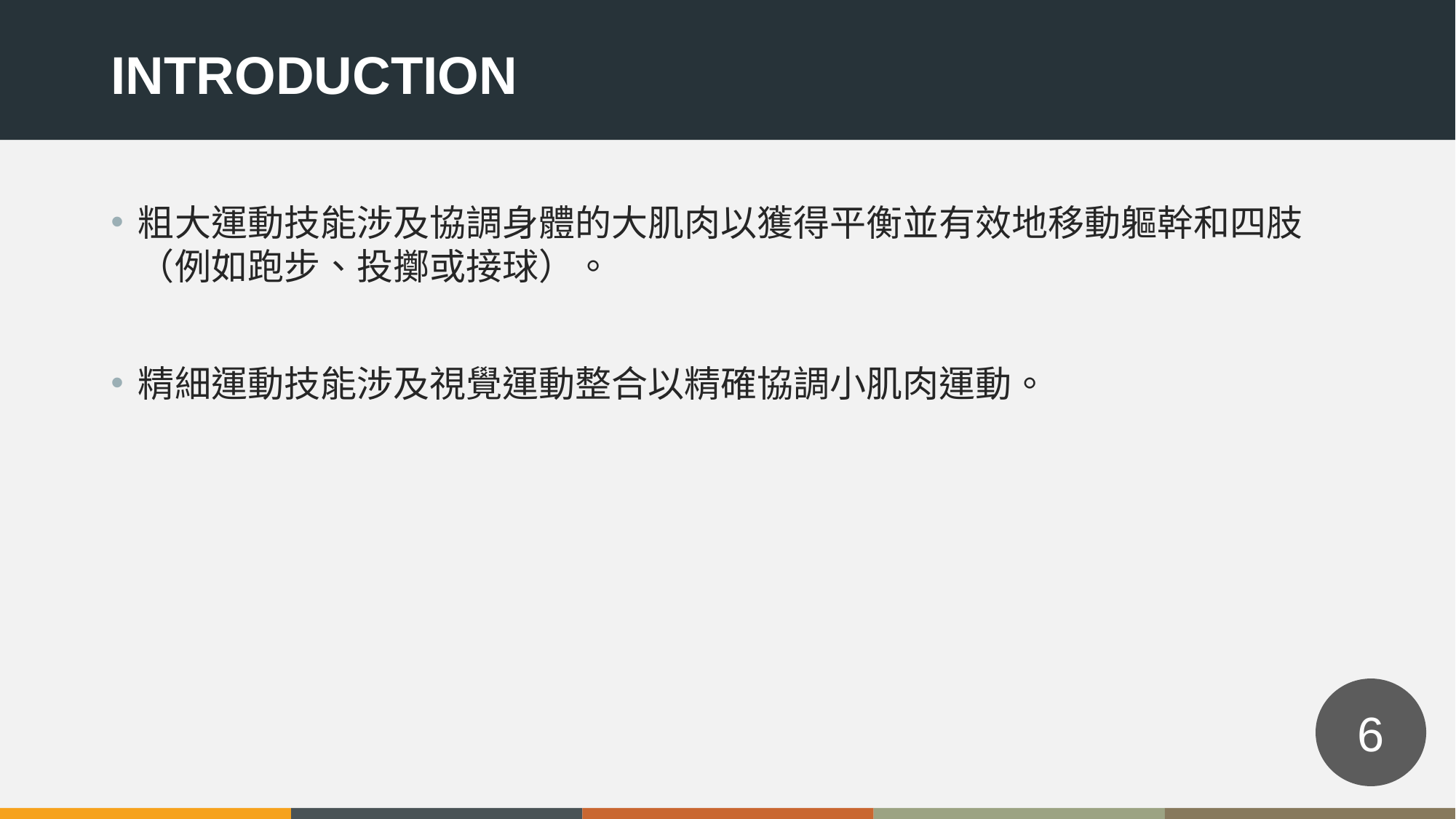

INTRODUCTION
粗大運動技能涉及協調身體的大肌肉以獲得平衡並有效地移動軀幹和四肢（例如跑步、投擲或接球）。

精細運動技能涉及視覺運動整合以精確協調小肌肉運動。

6